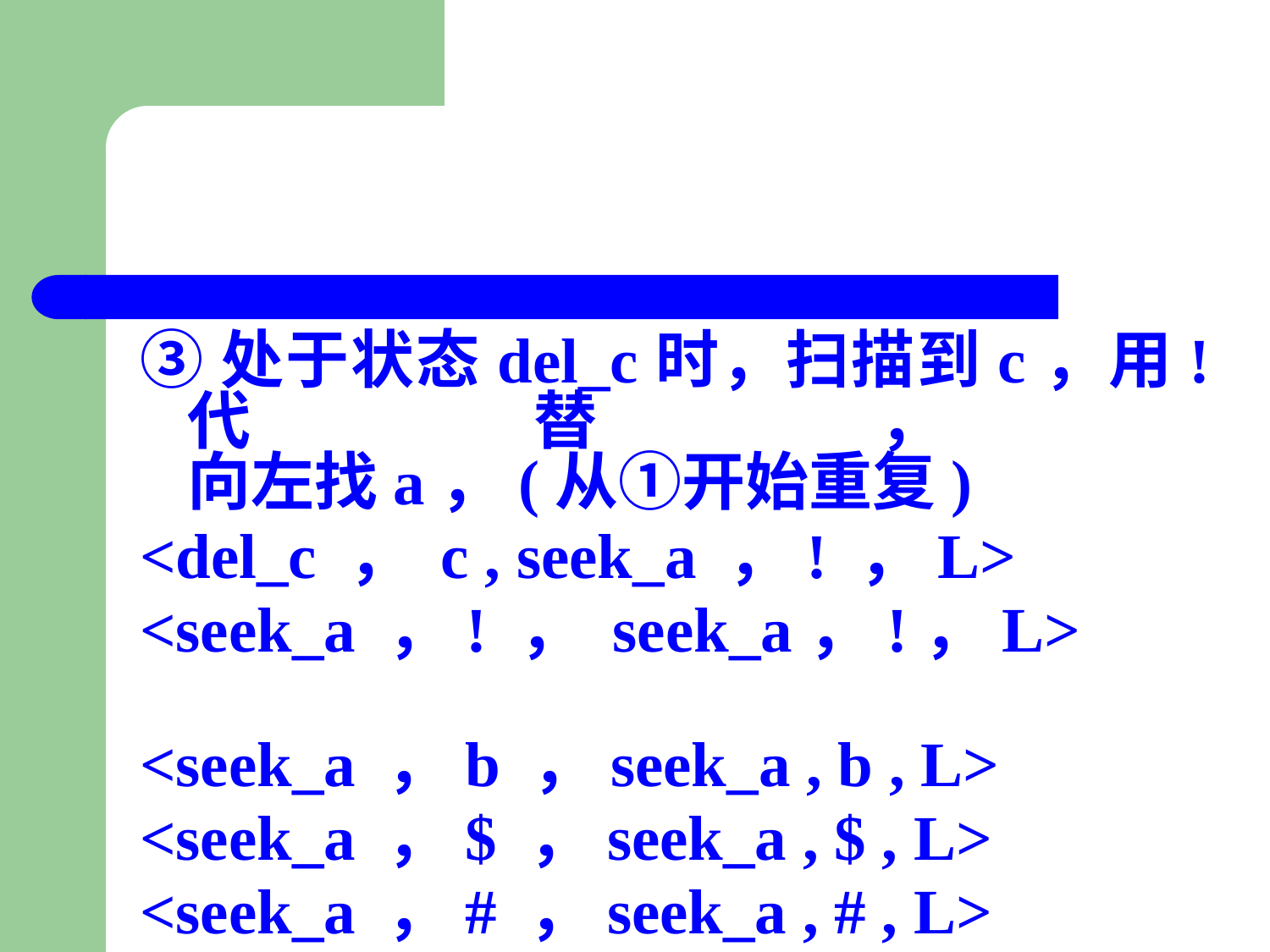

#
③处于状态del_c时，扫描到c，用!代替，
向左找a，(从①开始重复)
<del_c ， c , seek_a ，! ，L>
<seek_a ，! ， seek_a，!，L>
<seek_a ，b ，seek_a , b , L>
<seek_a ，$ ，seek_a , $ , L>
<seek_a ，# ，seek_a , # , L>
<seek_a ，a ，del_b , # , R>